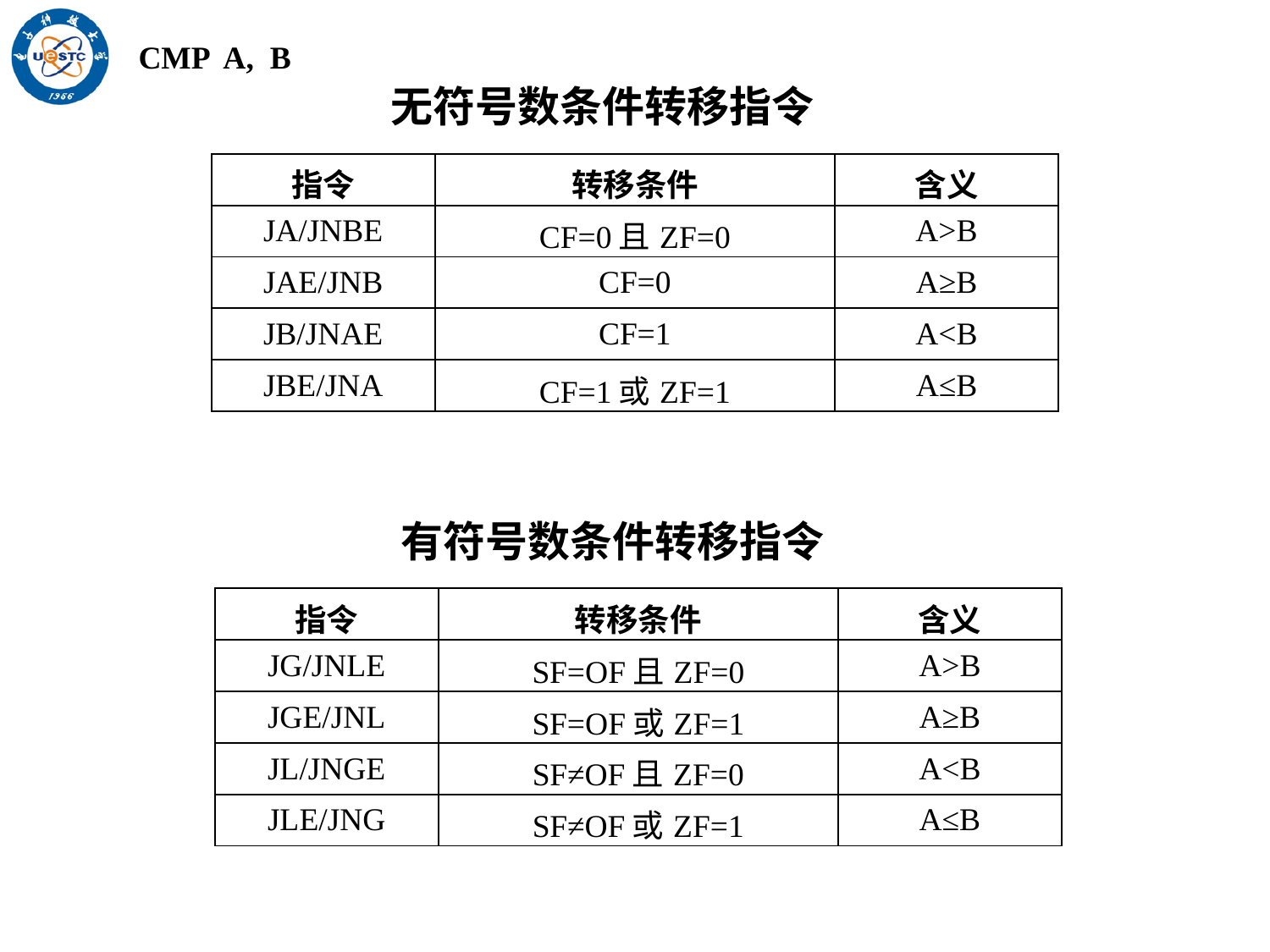

CMP  A,  B
无符号数条件转移指令
| 指令 | 转移条件 | 含义 |
| --- | --- | --- |
| JA/JNBE | CF=0且ZF=0 | A>B |
| JAE/JNB | CF=0 | A≥B |
| JB/JNAE | CF=1 | A<B |
| JBE/JNA | CF=1或ZF=1 | A≤B |
有符号数条件转移指令
| 指令 | 转移条件 | 含义 |
| --- | --- | --- |
| JG/JNLE | SF=OF且ZF=0 | A>B |
| JGE/JNL | SF=OF或ZF=1 | A≥B |
| JL/JNGE | SF≠OF且ZF=0 | A<B |
| JLE/JNG | SF≠OF或ZF=1 | A≤B |